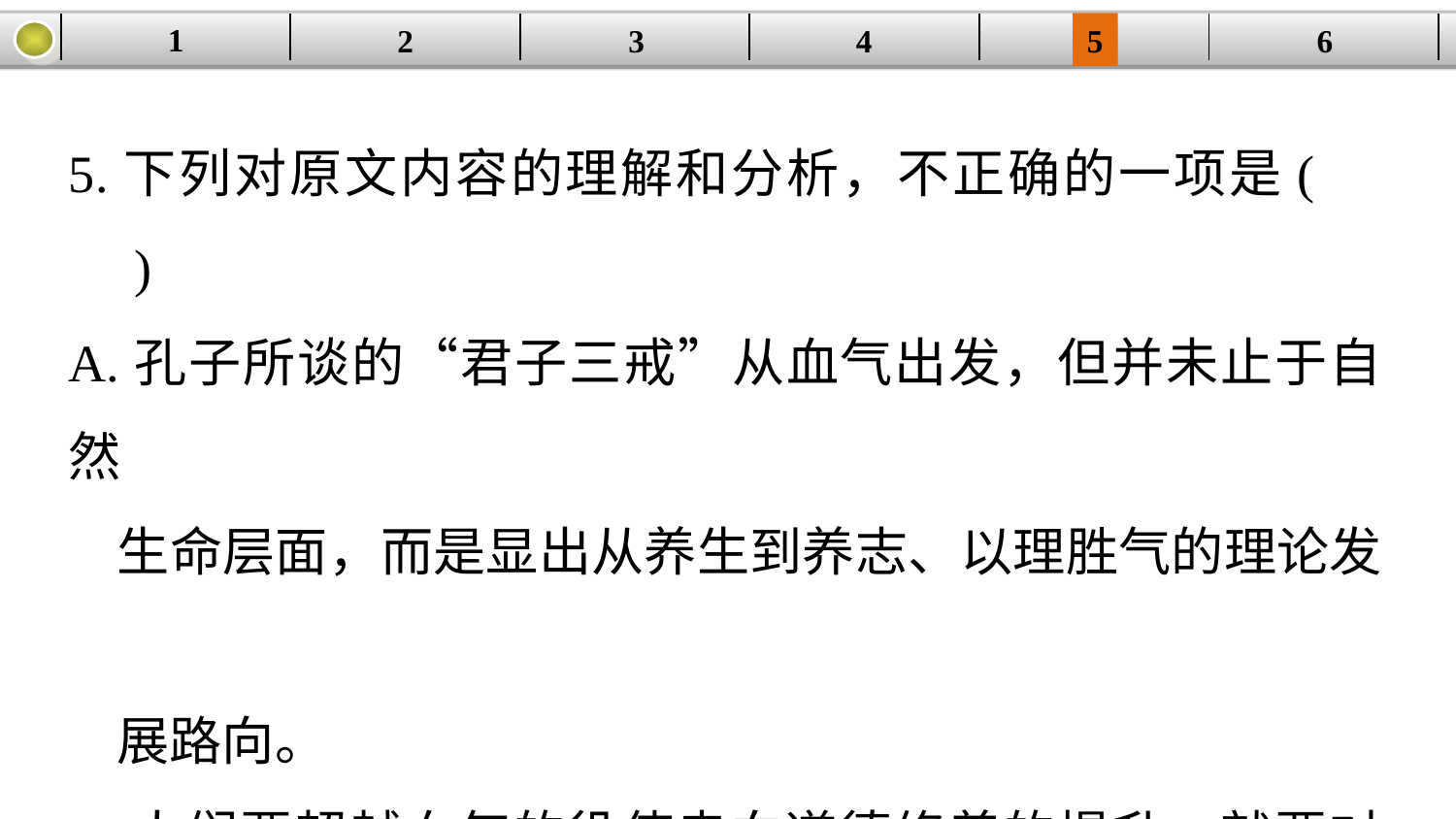

1
3
4
5
6
2
|  |  |  |  |  |  |
| --- | --- | --- | --- | --- | --- |

5.下列对原文内容的理解和分析，不正确的一项是(　　)
A.孔子所谈的“君子三戒”从血气出发，但并未止于自然
   生命层面，而是显出从养生到养志、以理胜气的理论发
   展路向。
B.人们要超越血气的役使走向道德修养的提升，就要对好
   色、好斗、贪得有所戒惧，就需要在诱惑面前克制自身。